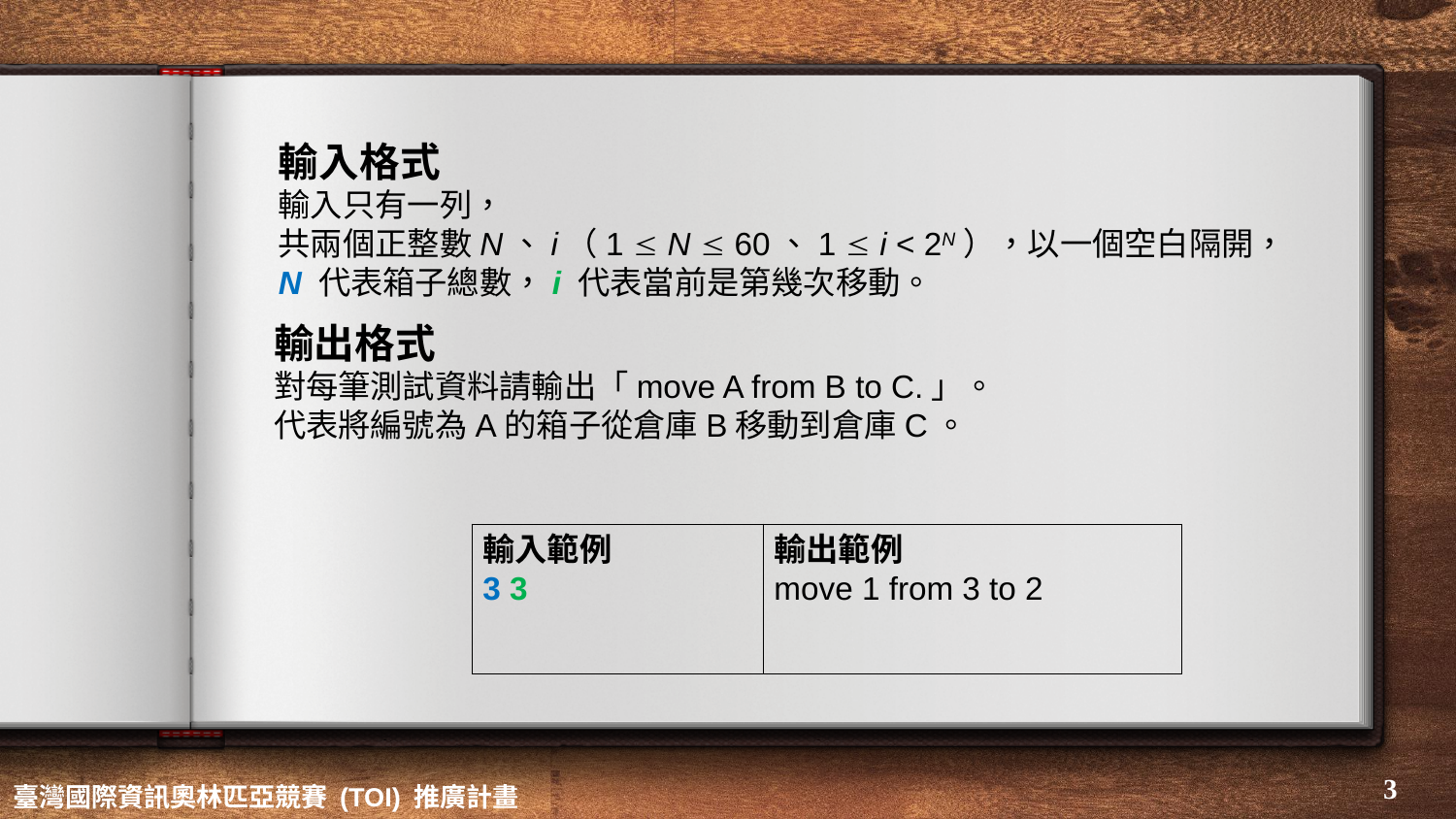

輸入格式
輸入只有一列，
共兩個正整數N、i（1 ≤ N ≤ 60、1 ≤ i < 2N），以一個空白隔開，
N 代表箱子總數，i 代表當前是第幾次移動。
輸出格式
對每筆測試資料請輸出「move A from B to C.」。
代表將編號為A的箱子從倉庫B移動到倉庫C。
| 輸入範例 3 3 | 輸出範例 move 1 from 3 to 2 |
| --- | --- |
3